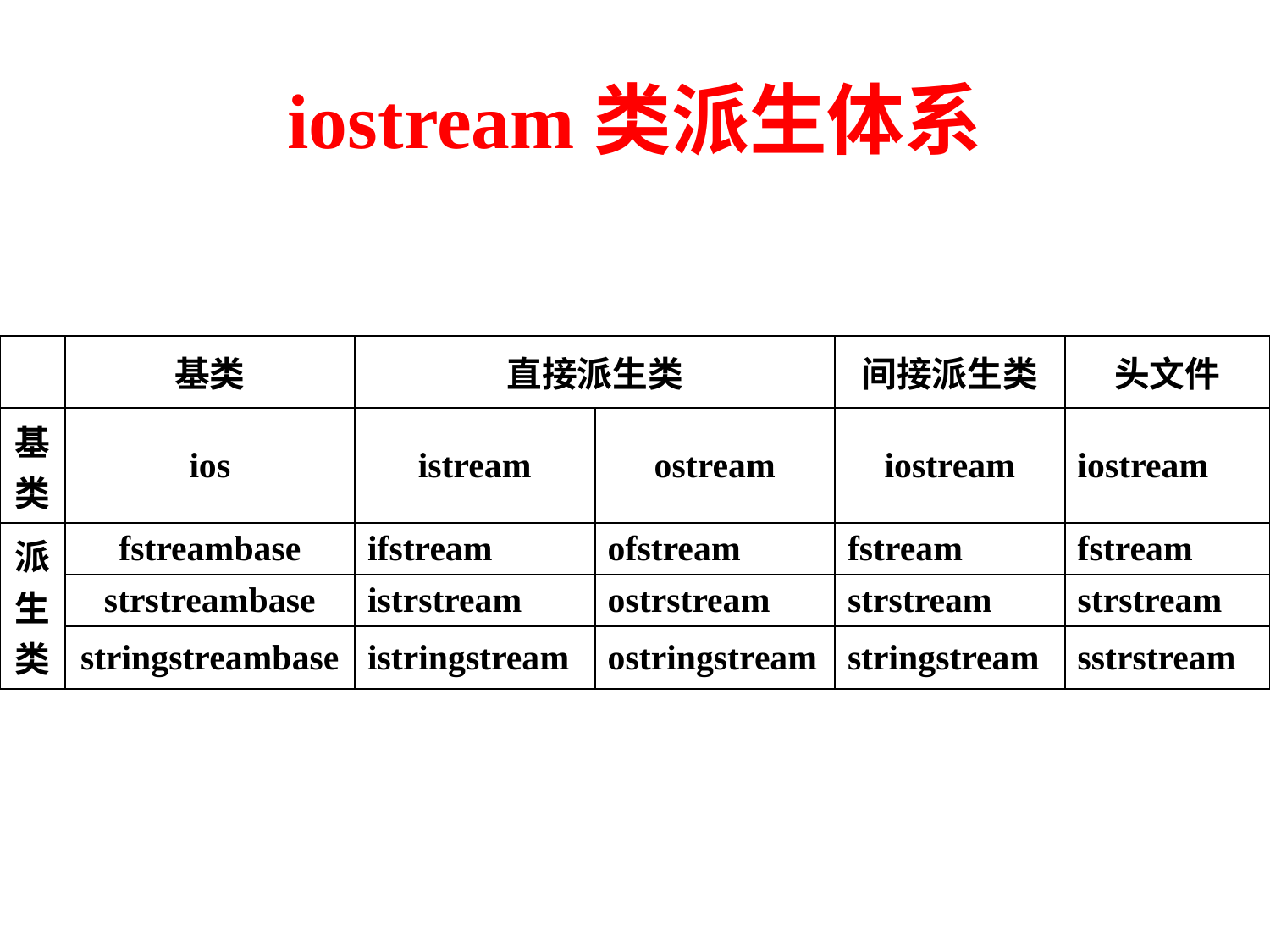

# iostream类派生体系
|  | 基类 | 直接派生类 |  | 间接派生类 | 头文件 |
| --- | --- | --- | --- | --- | --- |
| 基类 | ios | istream | ostream | iostream | iostream |
| 派 生 类 | fstreambase | ifstream | ofstream | fstream | fstream |
|  | strstreambase | istrstream | ostrstream | strstream | strstream |
|  | stringstreambase | istringstream | ostringstream | stringstream | sstrstream |